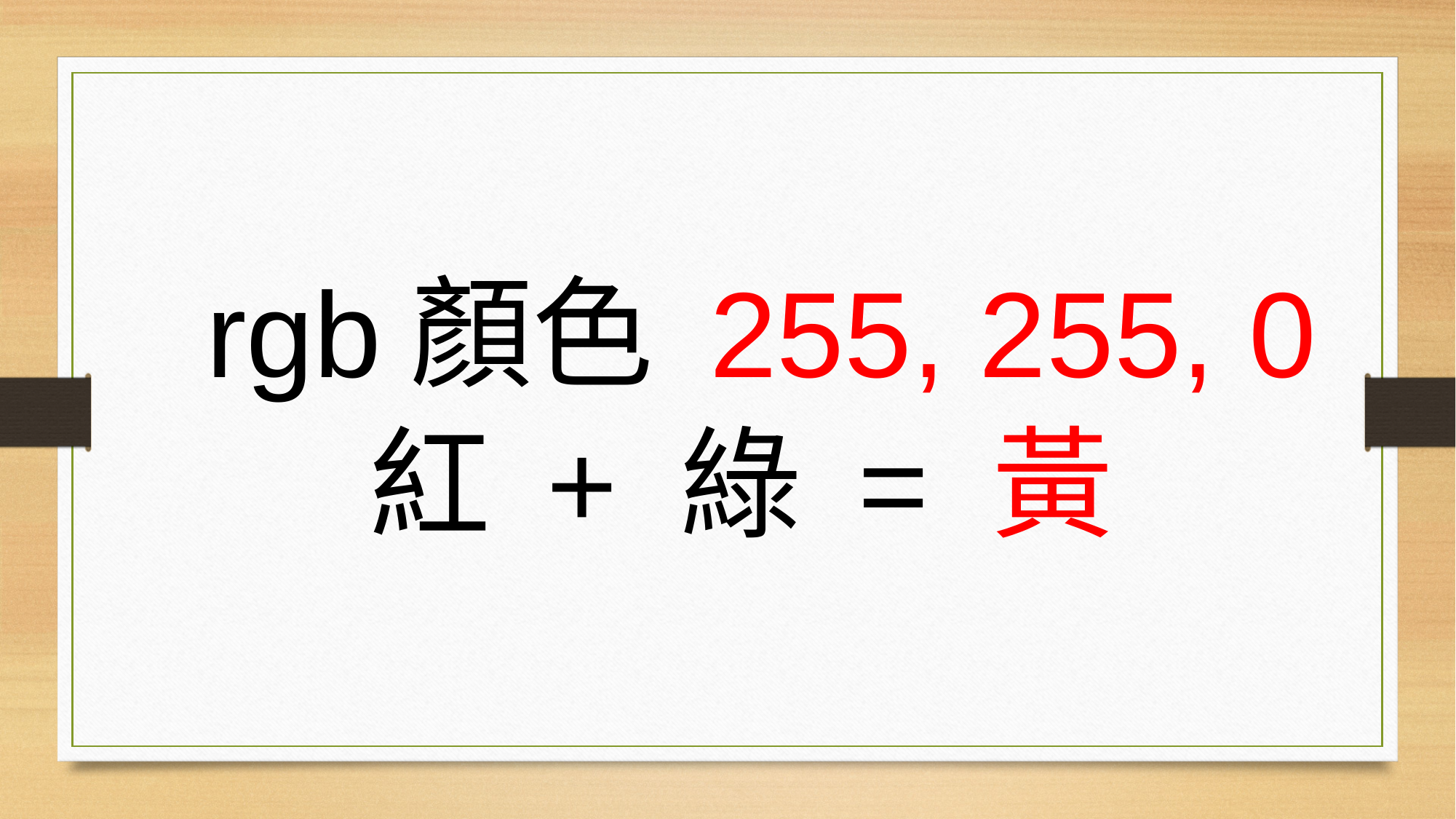

# rgb顏色 255, 255, 0 紅 + 綠 = 黃